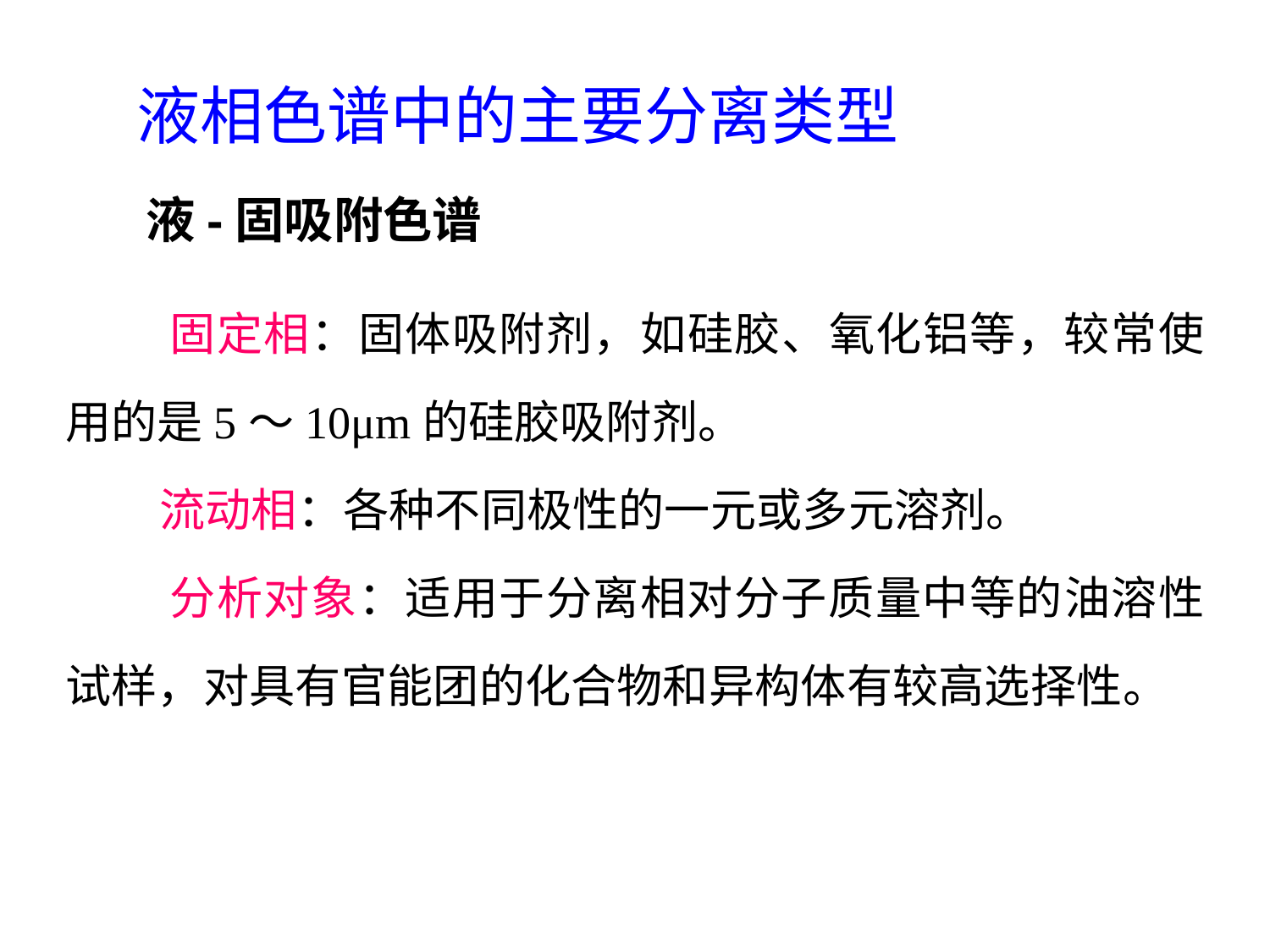

液相色谱中的主要分离类型
# 液-固吸附色谱
        固定相：固体吸附剂，如硅胶、氧化铝等，较常使用的是5～10μm的硅胶吸附剂。
        流动相：各种不同极性的一元或多元溶剂。
        分析对象：适用于分离相对分子质量中等的油溶性试样，对具有官能团的化合物和异构体有较高选择性。